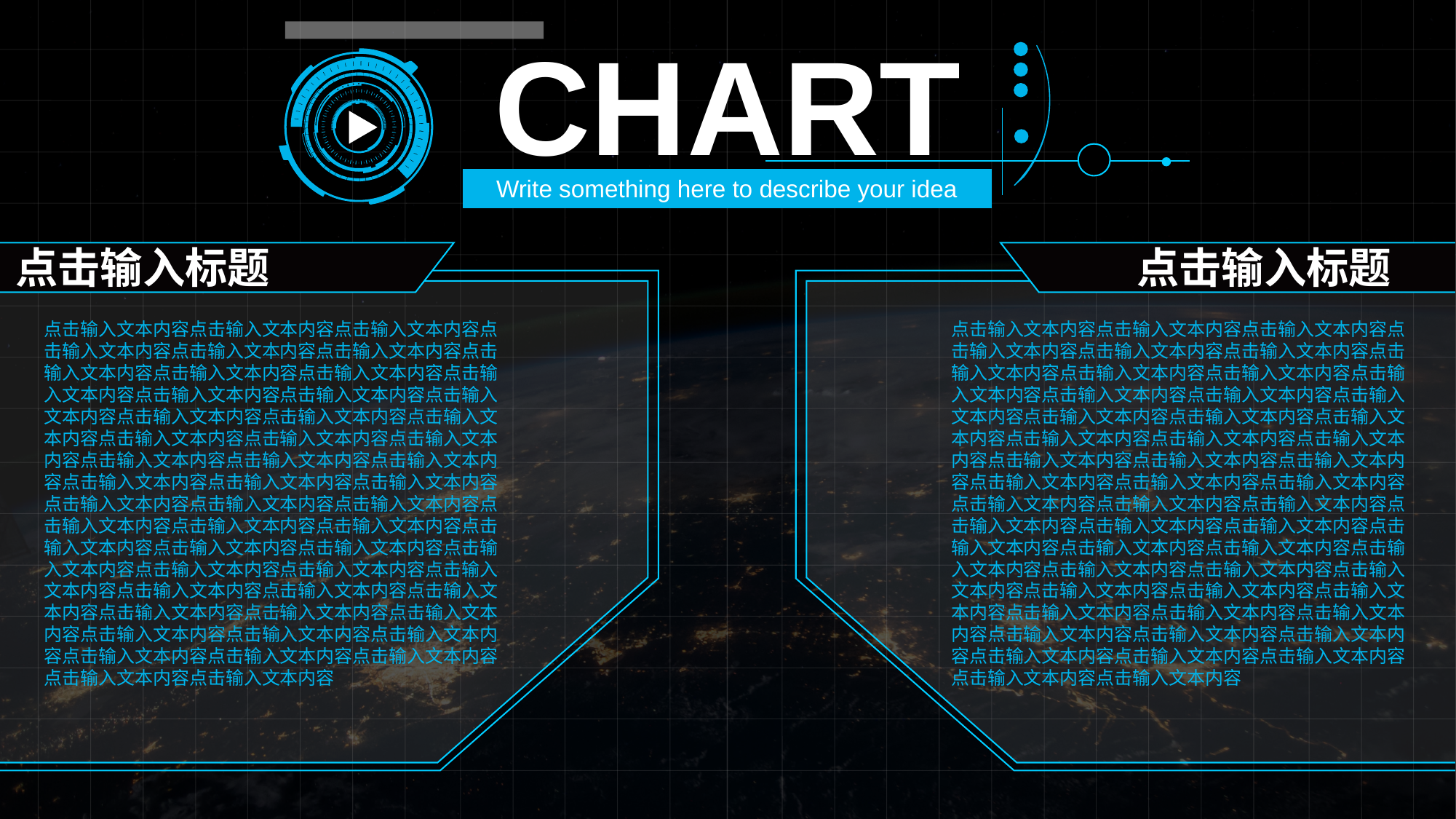

CHART

Write something here to describe your idea

点击输入标题
点击输入标题

点击输入文本内容点击输入文本内容点击输入文本内容点击输入文本内容点击输入文本内容点击输入文本内容点击输入文本内容点击输入文本内容点击输入文本内容点击输入文本内容点击输入文本内容点击输入文本内容点击输入文本内容点击输入文本内容点击输入文本内容点击输入文本内容点击输入文本内容点击输入文本内容点击输入文本内容点击输入文本内容点击输入文本内容点击输入文本内容点击输入文本内容点击输入文本内容点击输入文本内容点击输入文本内容点击输入文本内容点击输入文本内容点击输入文本内容点击输入文本内容点击输入文本内容点击输入文本内容点击输入文本内容点击输入文本内容点击输入文本内容点击输入文本内容点击输入文本内容点击输入文本内容点击输入文本内容点击输入文本内容点击输入文本内容点击输入文本内容点击输入文本内容点击输入文本内容点击输入文本内容点击输入文本内容点击输入文本内容点击输入文本内容点击输入文本内容点击输入文本内容点击输入文本内容点击输入文本内容
点击输入文本内容点击输入文本内容点击输入文本内容点击输入文本内容点击输入文本内容点击输入文本内容点击输入文本内容点击输入文本内容点击输入文本内容点击输入文本内容点击输入文本内容点击输入文本内容点击输入文本内容点击输入文本内容点击输入文本内容点击输入文本内容点击输入文本内容点击输入文本内容点击输入文本内容点击输入文本内容点击输入文本内容点击输入文本内容点击输入文本内容点击输入文本内容点击输入文本内容点击输入文本内容点击输入文本内容点击输入文本内容点击输入文本内容点击输入文本内容点击输入文本内容点击输入文本内容点击输入文本内容点击输入文本内容点击输入文本内容点击输入文本内容点击输入文本内容点击输入文本内容点击输入文本内容点击输入文本内容点击输入文本内容点击输入文本内容点击输入文本内容点击输入文本内容点击输入文本内容点击输入文本内容点击输入文本内容点击输入文本内容点击输入文本内容点击输入文本内容点击输入文本内容点击输入文本内容